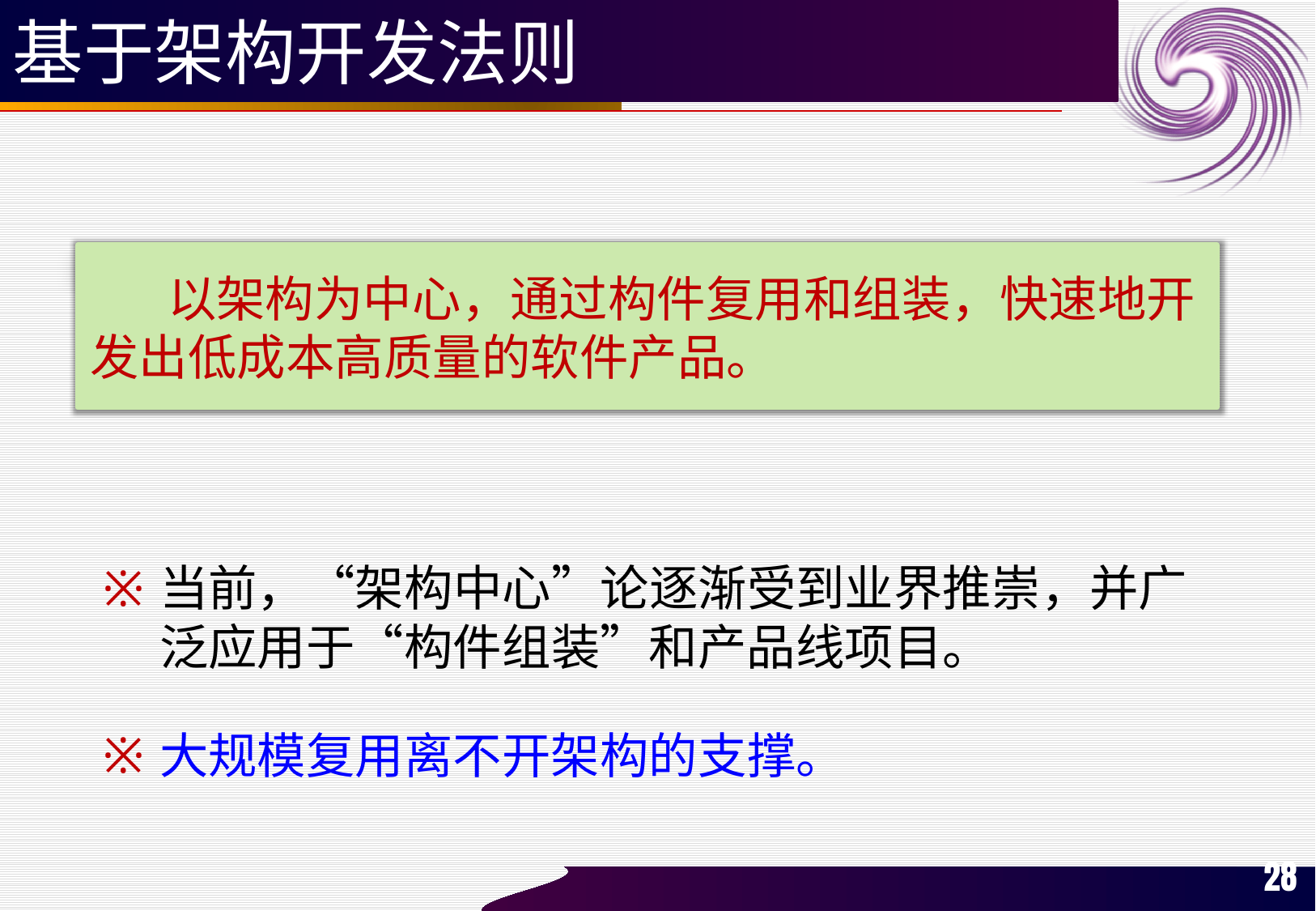

# 基于架构开发法则
      以架构为中心，通过构件复用和组装，快速地开发出低成本高质量的软件产品。
当前，“架构中心”论逐渐受到业界推崇，并广泛应用于“构件组装”和产品线项目。

大规模复用离不开架构的支撑。
28